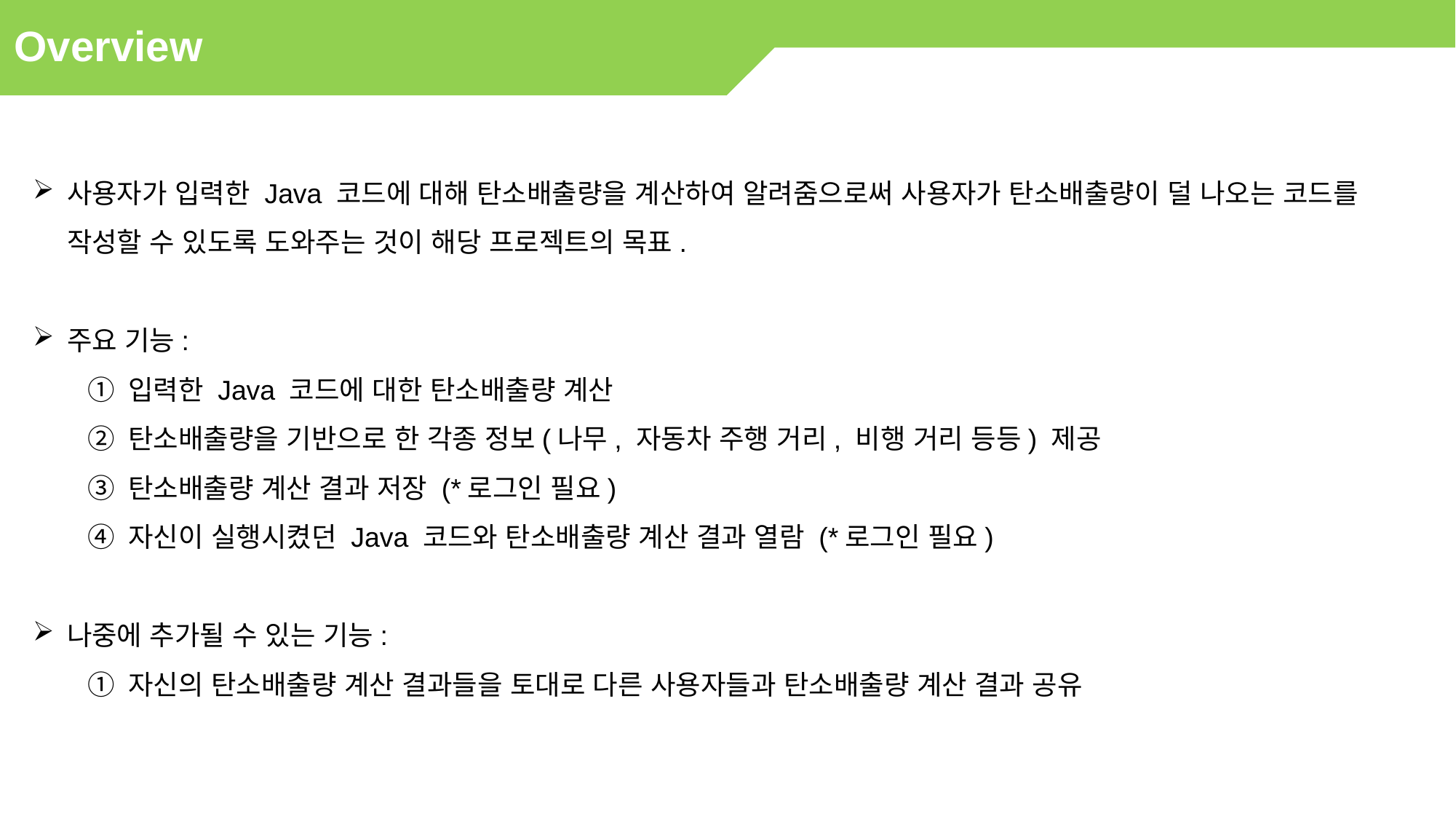

Overview
사용자가 입력한 Java 코드에 대해 탄소배출량을 계산하여 알려줌으로써 사용자가 탄소배출량이 덜 나오는 코드를 작성할 수 있도록 도와주는 것이 해당 프로젝트의 목표.

주요 기능:
입력한 Java 코드에 대한 탄소배출량 계산
탄소배출량을 기반으로 한 각종 정보(나무, 자동차 주행 거리, 비행 거리 등등) 제공
탄소배출량 계산 결과 저장 (*로그인 필요)
자신이 실행시켰던 Java 코드와 탄소배출량 계산 결과 열람 (*로그인 필요)

나중에 추가될 수 있는 기능:
자신의 탄소배출량 계산 결과들을 토대로 다른 사용자들과 탄소배출량 계산 결과 공유